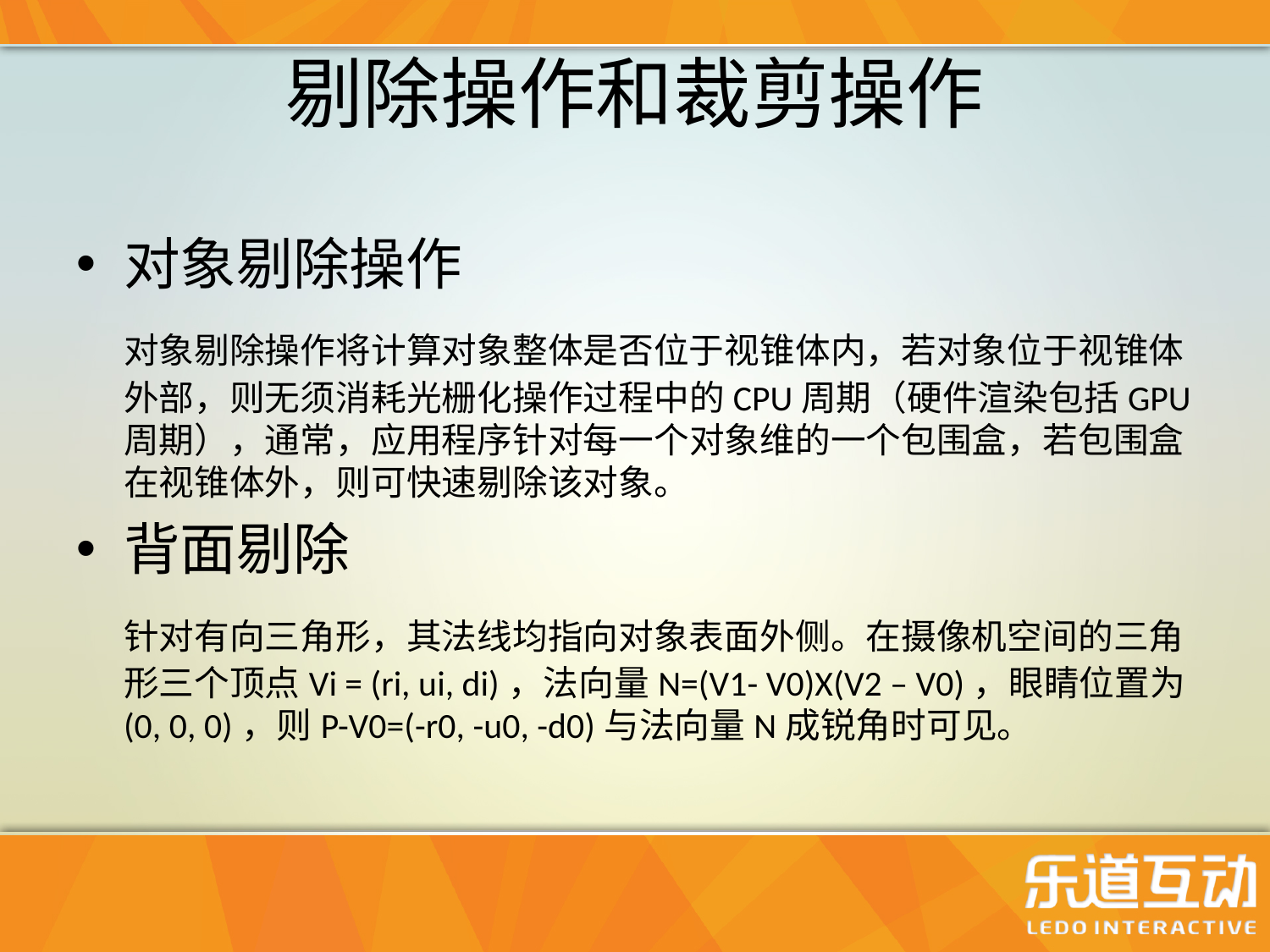

# 剔除操作和裁剪操作
对象剔除操作
	对象剔除操作将计算对象整体是否位于视锥体内，若对象位于视锥体外部，则无须消耗光栅化操作过程中的CPU周期（硬件渲染包括GPU周期），通常，应用程序针对每一个对象维的一个包围盒，若包围盒在视锥体外，则可快速剔除该对象。
背面剔除
	针对有向三角形，其法线均指向对象表面外侧。在摄像机空间的三角形三个顶点Vi = (ri, ui, di)，法向量N=(V1- V0)X(V2 – V0)，眼睛位置为(0, 0, 0)，则P-V0=(-r0, -u0, -d0)与法向量N成锐角时可见。